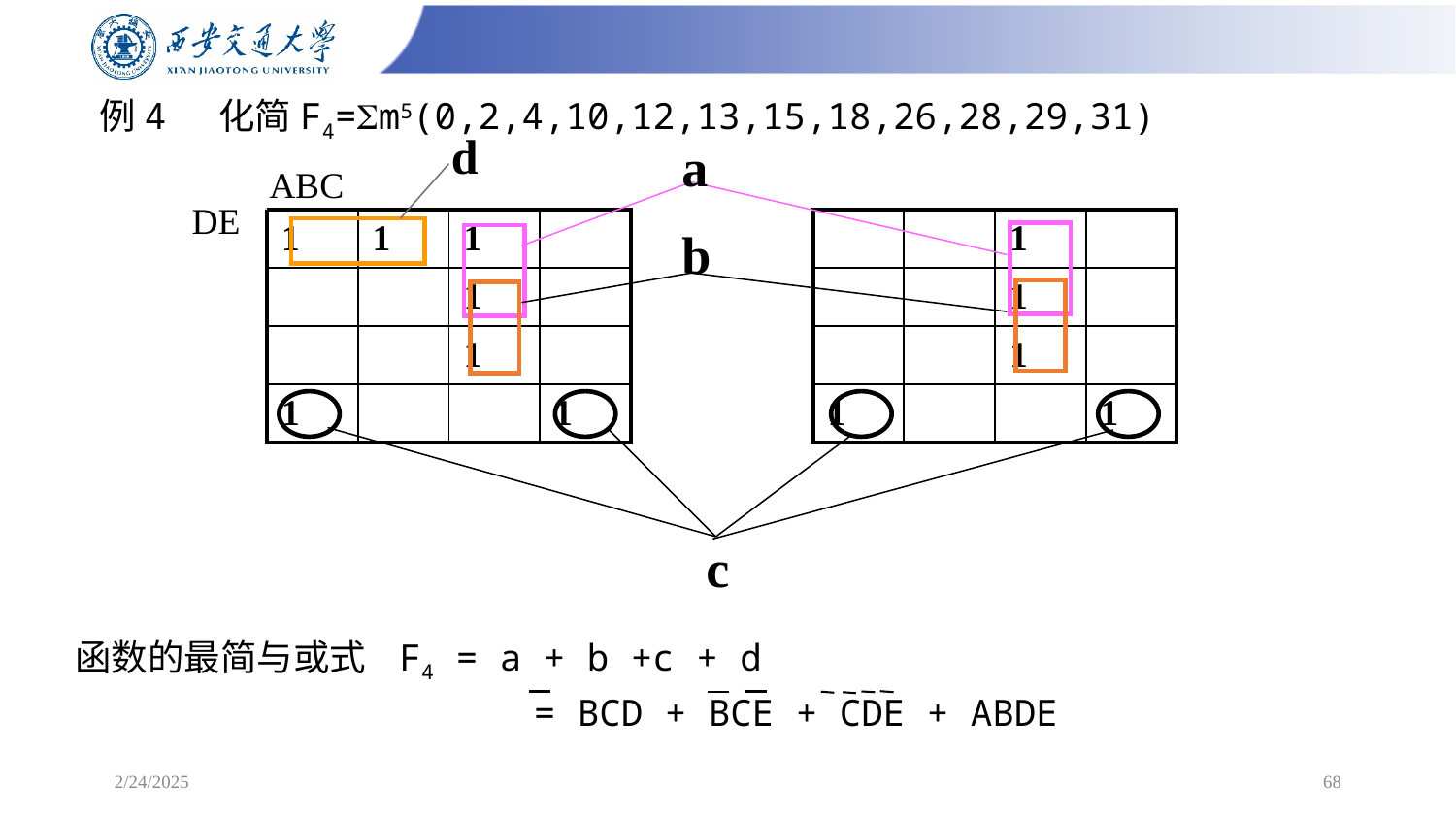

# 例4  化简F4=Σm5(0,2,4,10,12,13,15,18,26,28,29,31)
d

a

ABC

DE
| 1 | 1 | 1 |  |
| --- | --- | --- | --- |
|  |  | 1 |  |
|  |  | 1 |  |
| 1 |  |  | 1 |
|  |  | 1 |  |
| --- | --- | --- | --- |
|  |  | 1 |  |
|  |  | 1 |  |
| 1 |  |  | 1 |
b

c
函数的最简与或式   F4 = a + b +c + d
                     = BCD + BCE + CDE + ABDE

2/24/2025
68